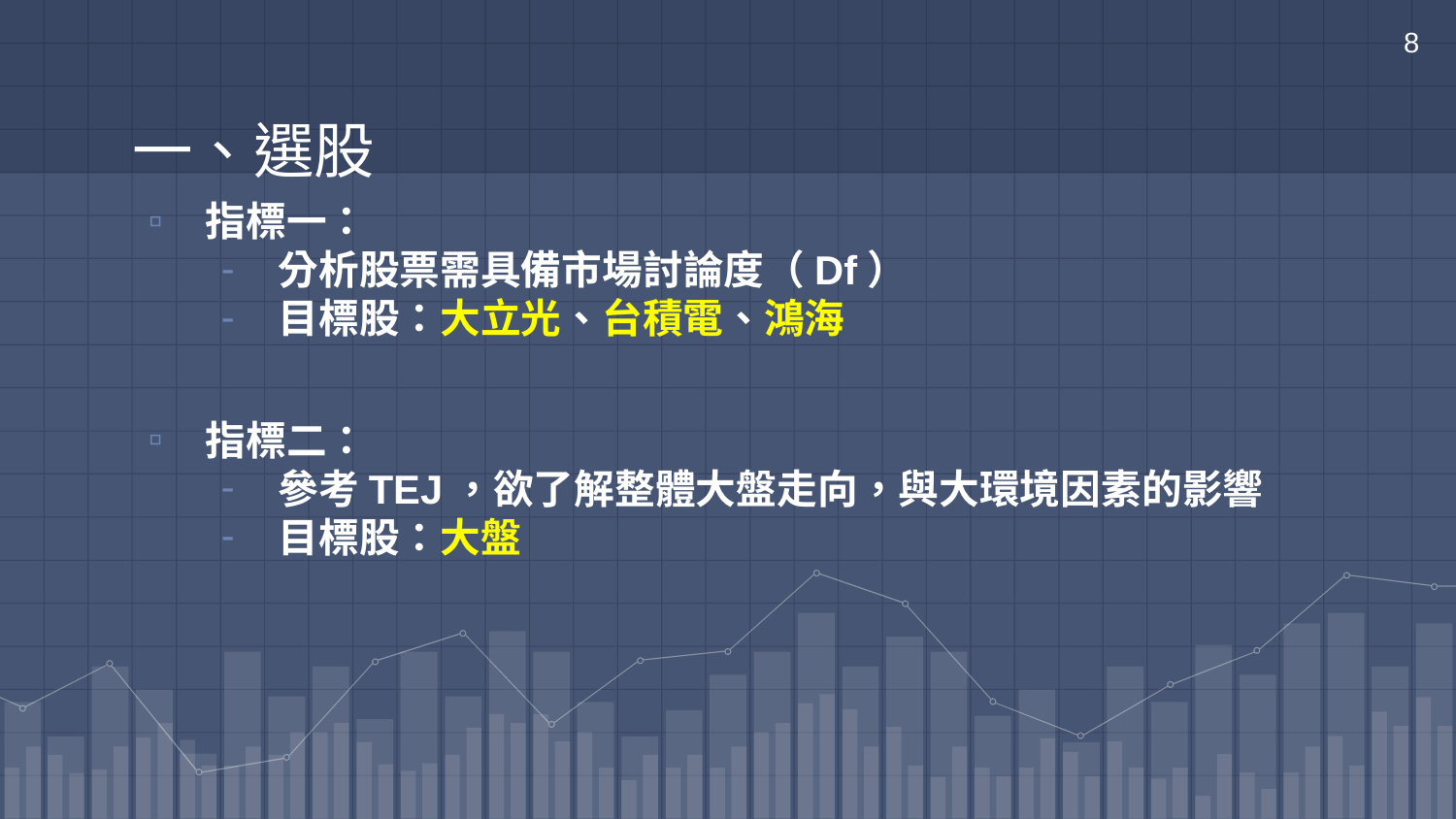

8
# 一、選股
指標一：
分析股票需具備市場討論度（Df）
目標股：大立光、台積電、鴻海

指標二：
參考TEJ，欲了解整體大盤走向，與大環境因素的影響
目標股：大盤